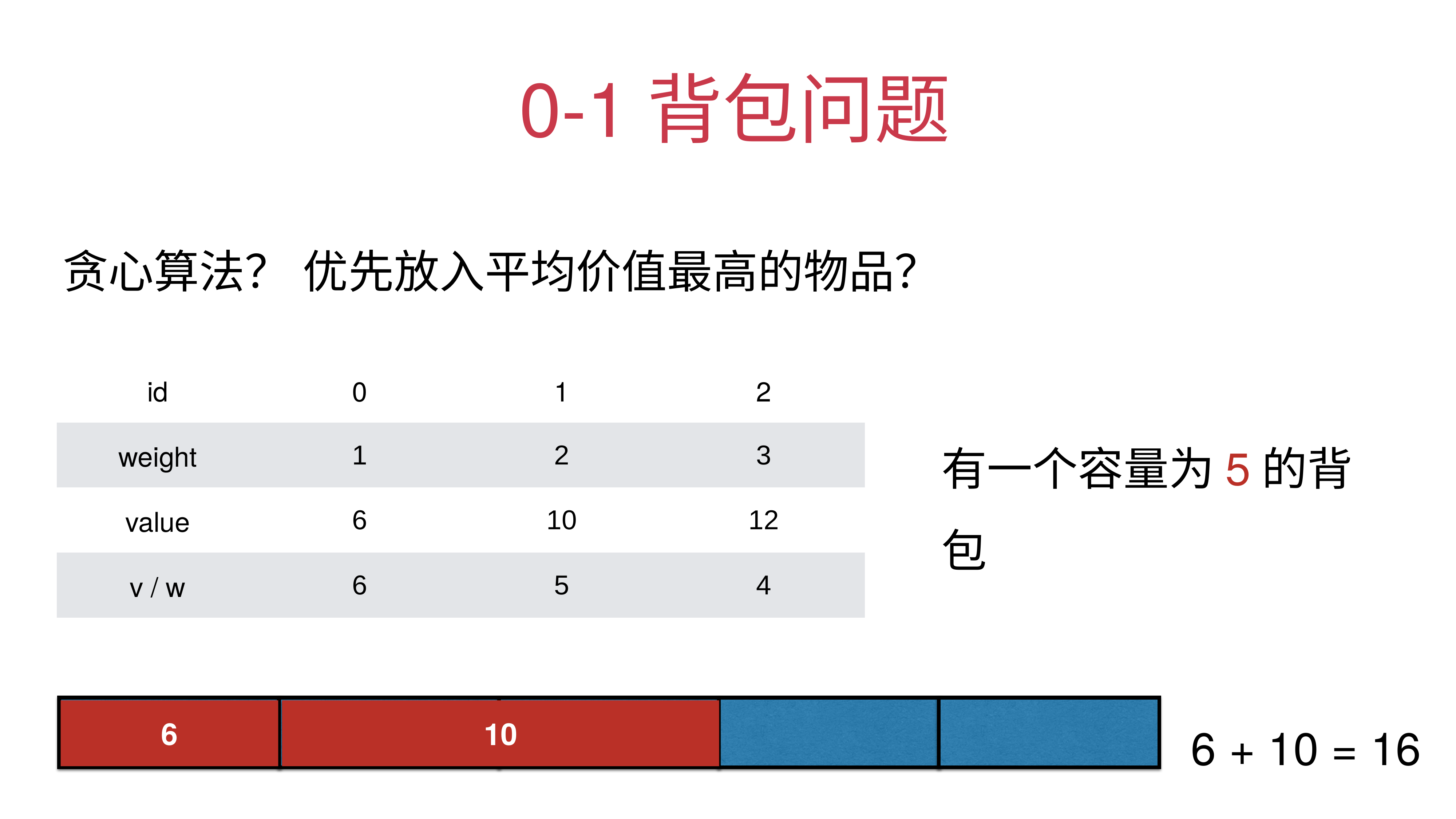

# 0-1背包问题
贪心算法？ 优先放入平均价值最高的物品？
| id | 0 | 1 | 2 |
| --- | --- | --- | --- |
| weight | 1 | 2 | 3 |
| value | 6 | 10 | 12 |
| v / w | 6 | 5 | 4 |
|  |  |  |  |
有一个容量为5的背包

6
10
6 + 10 = 16